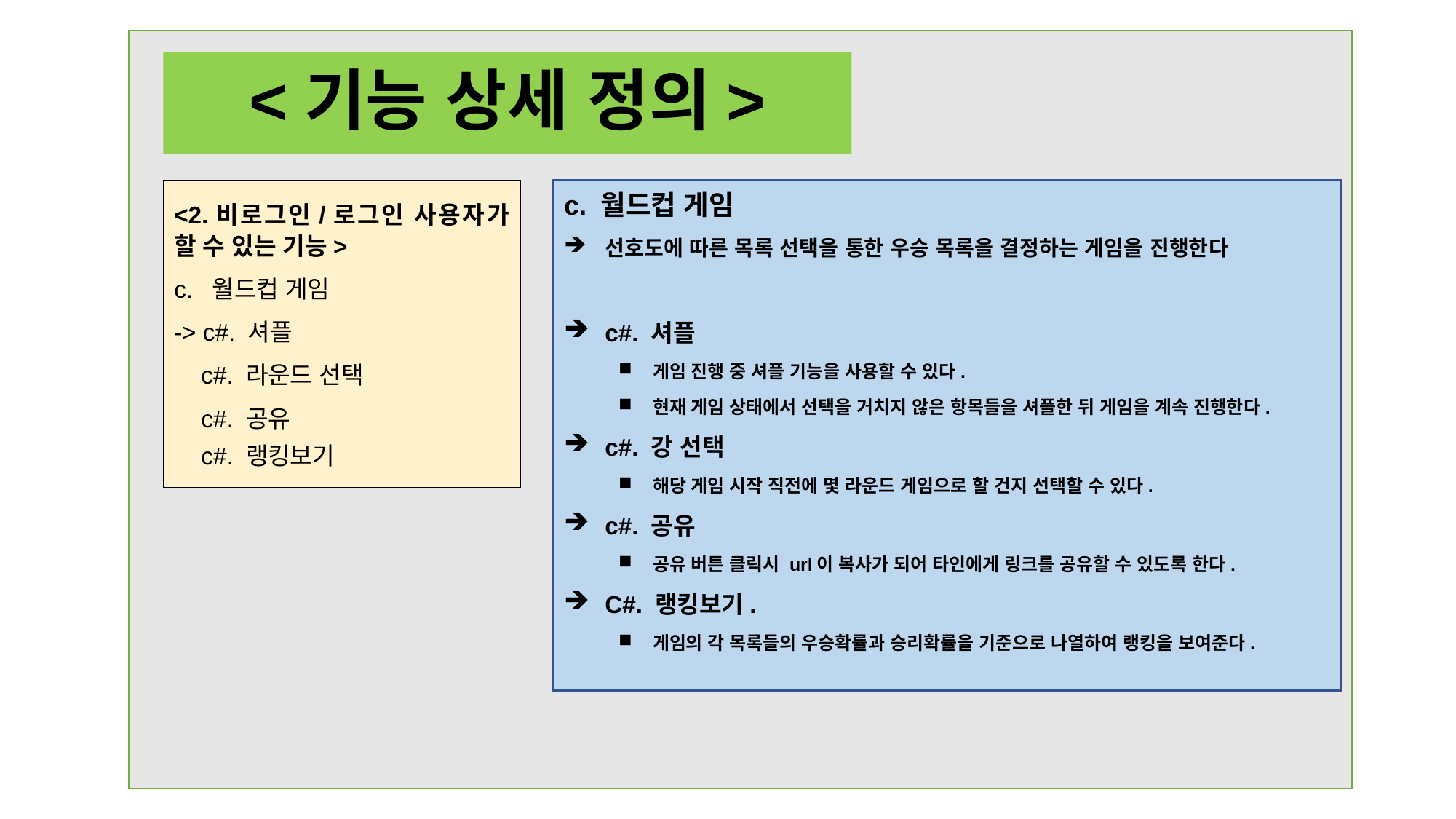

<기능 상세 정의>
<2.비로그인/로그인 사용자가 할 수 있는 기능>
c.  월드컵 게임
-> c#. 셔플
    c#. 라운드 선택
    c#. 공유
    c#. 랭킹보기
c. 월드컵 게임
선호도에 따른 목록 선택을 통한 우승 목록을 결정하는 게임을 진행한다

c#. 셔플
게임 진행 중 셔플 기능을 사용할 수 있다.
현재 게임 상태에서 선택을 거치지 않은 항목들을 셔플한 뒤 게임을 계속 진행한다.
c#. 강 선택
해당 게임 시작 직전에 몇 라운드 게임으로 할 건지 선택할 수 있다.
c#. 공유
공유 버튼 클릭시 url이 복사가 되어 타인에게 링크를 공유할 수 있도록 한다.
C#. 랭킹보기.
게임의 각 목록들의 우승확률과 승리확률을 기준으로 나열하여 랭킹을 보여준다.